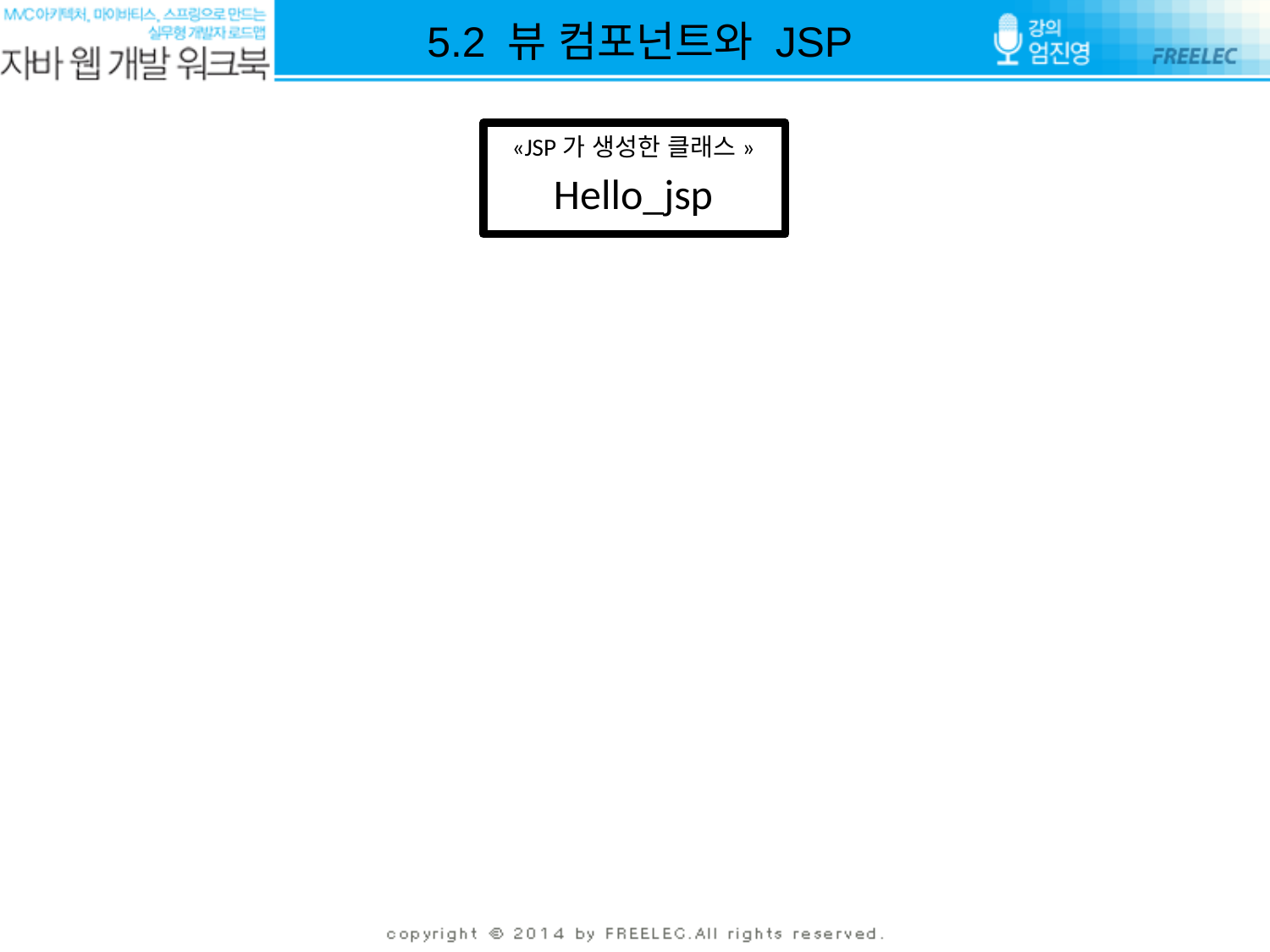

5.2 뷰 컴포넌트와 JSP

«JSP가 생성한 클래스»
Hello_jsp